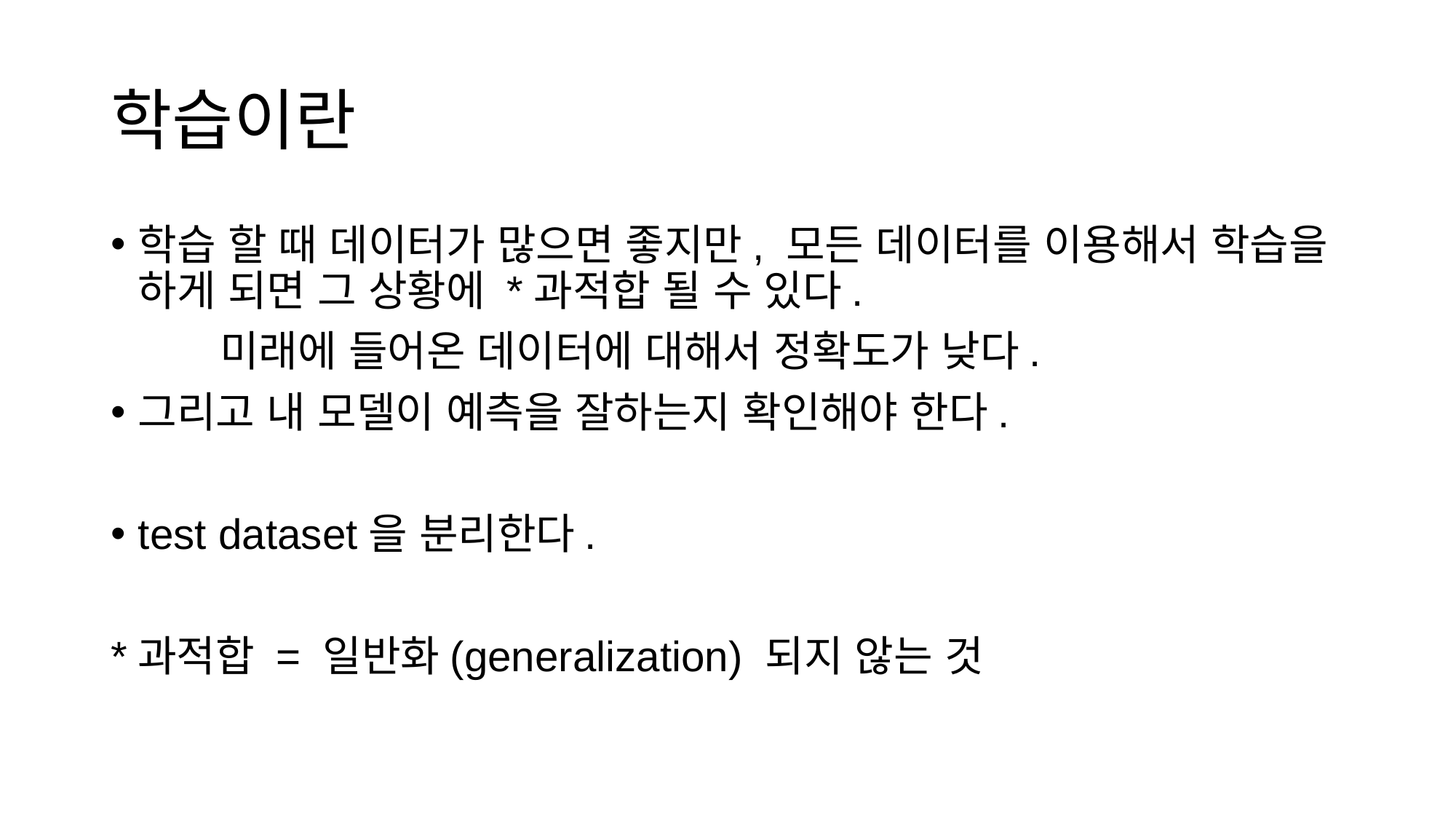

# 학습이란
학습 할 때 데이터가 많으면 좋지만, 모든 데이터를 이용해서 학습을 하게 되면 그 상황에 *과적합 될 수 있다.
	미래에 들어온 데이터에 대해서 정확도가 낮다.
그리고 내 모델이 예측을 잘하는지 확인해야 한다.

test dataset을 분리한다.

*과적합 = 일반화(generalization) 되지 않는 것